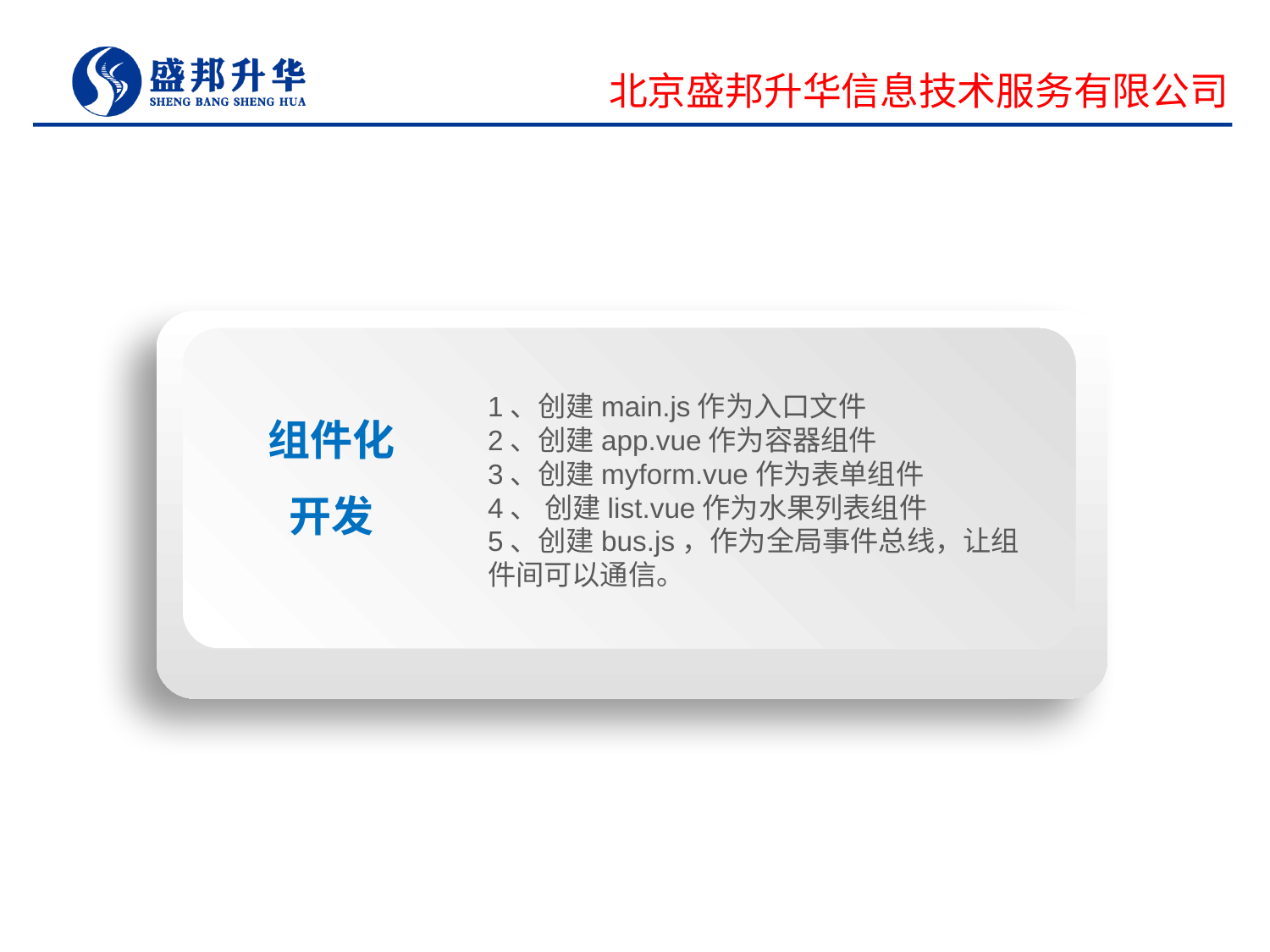

北京盛邦升华信息技术服务有限公司

组件化开发
1、创建main.js作为入口文件
2、创建app.vue作为容器组件
3、创建myform.vue作为表单组件
4、 创建list.vue作为水果列表组件
5、创建bus.js，作为全局事件总线，让组件间可以通信。